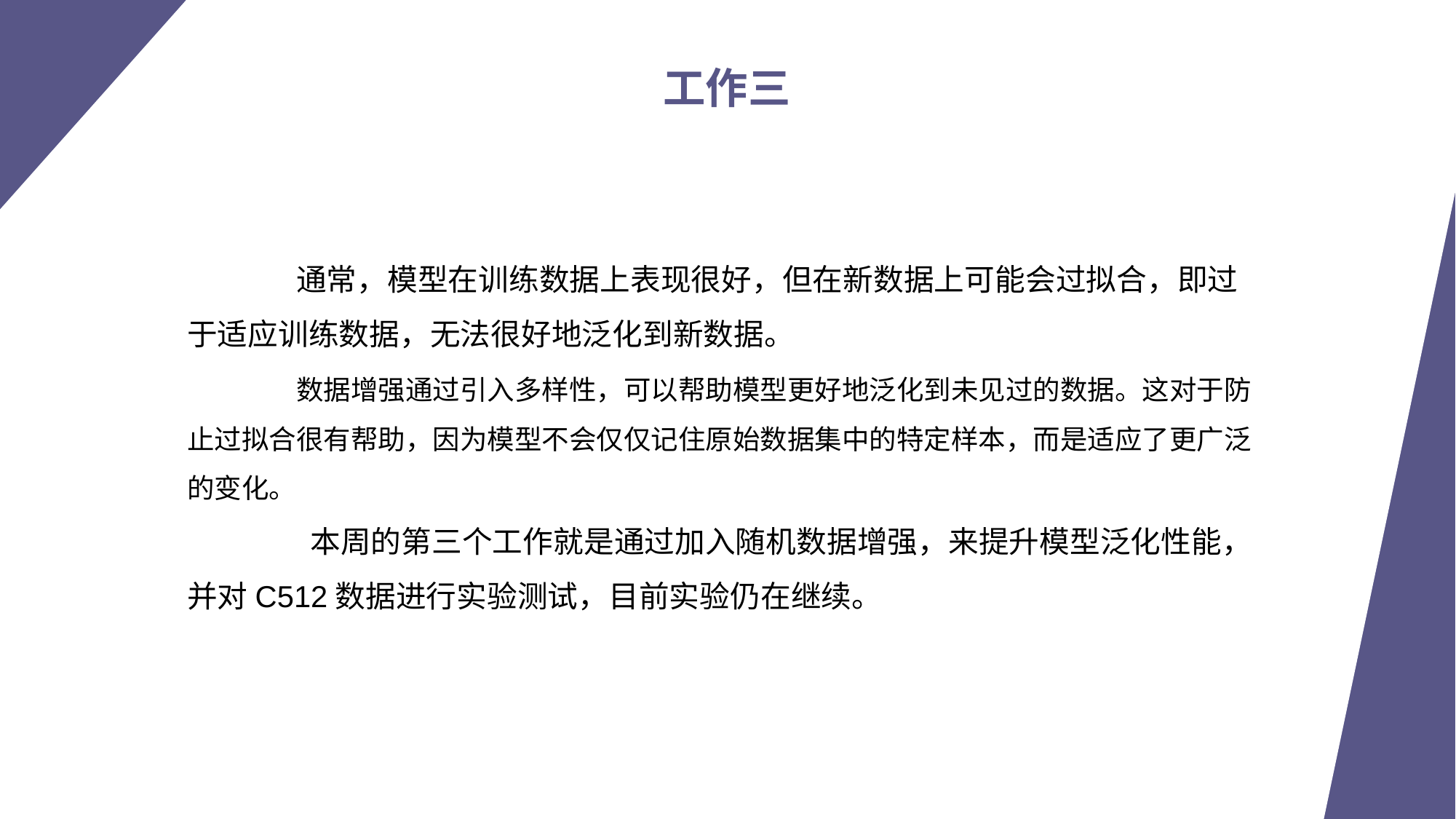

工作三
	通常，模型在训练数据上表现很好，但在新数据上可能会过拟合，即过于适应训练数据，无法很好地泛化到新数据。
	数据增强通过引入多样性，可以帮助模型更好地泛化到未见过的数据。这对于防止过拟合很有帮助，因为模型不会仅仅记住原始数据集中的特定样本，而是适应了更广泛的变化。
	 本周的第三个工作就是通过加入随机数据增强，来提升模型泛化性能，并对C512数据进行实验测试，目前实验仍在继续。